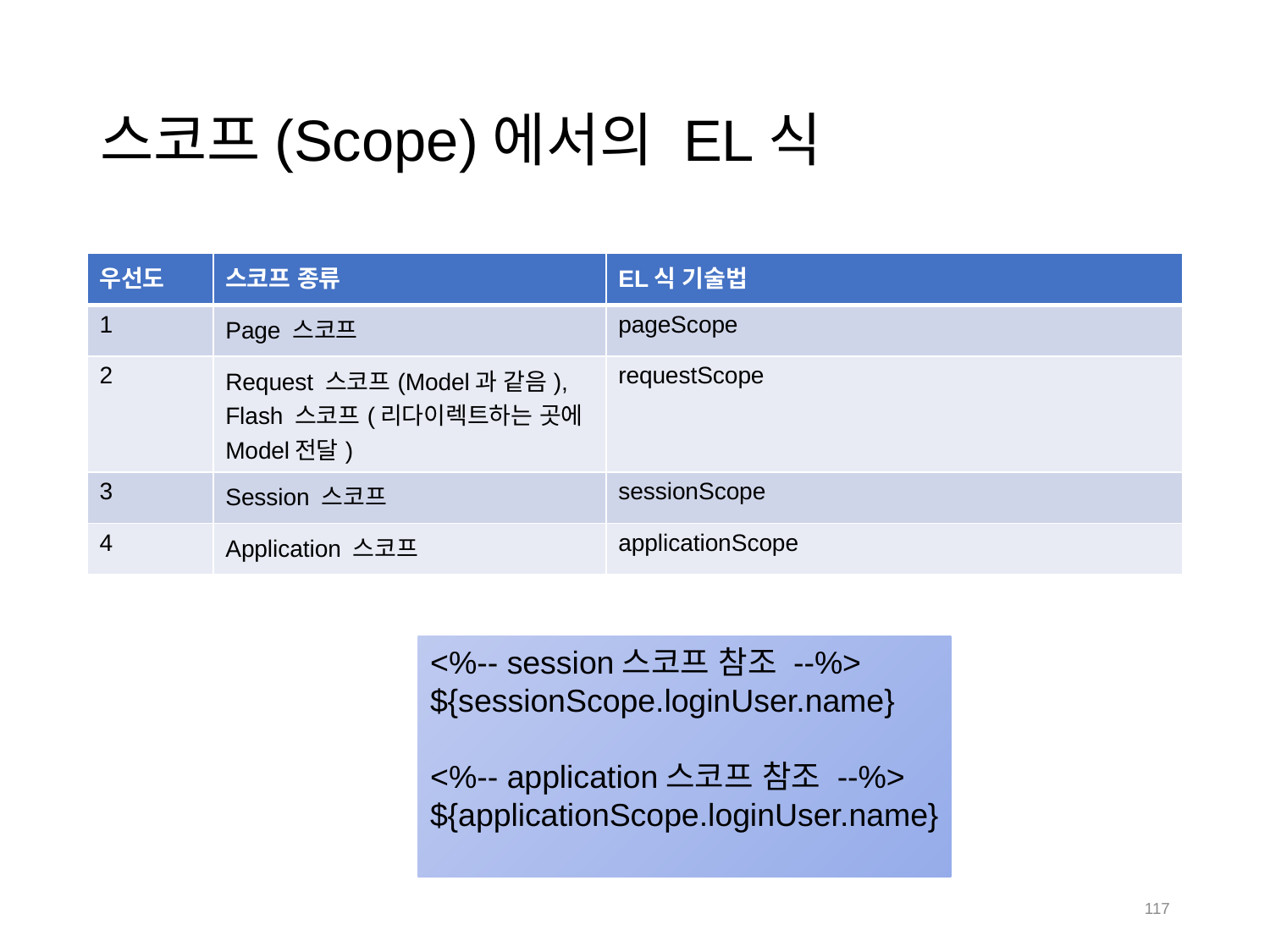

# 스코프(Scope)에서의 EL식
| 우선도 | 스코프 종류 | EL식 기술법 |
| --- | --- | --- |
| 1 | Page 스코프 | pageScope |
| 2 | Request 스코프(Model과 같음), Flash 스코프(리다이렉트하는 곳에 Model전달) | requestScope |
| 3 | Session 스코프 | sessionScope |
| 4 | Application 스코프 | applicationScope |
<%-- session스코프 참조 --%>
${sessionScope.loginUser.name}

<%-- application스코프 참조 --%>
${applicationScope.loginUser.name}

117